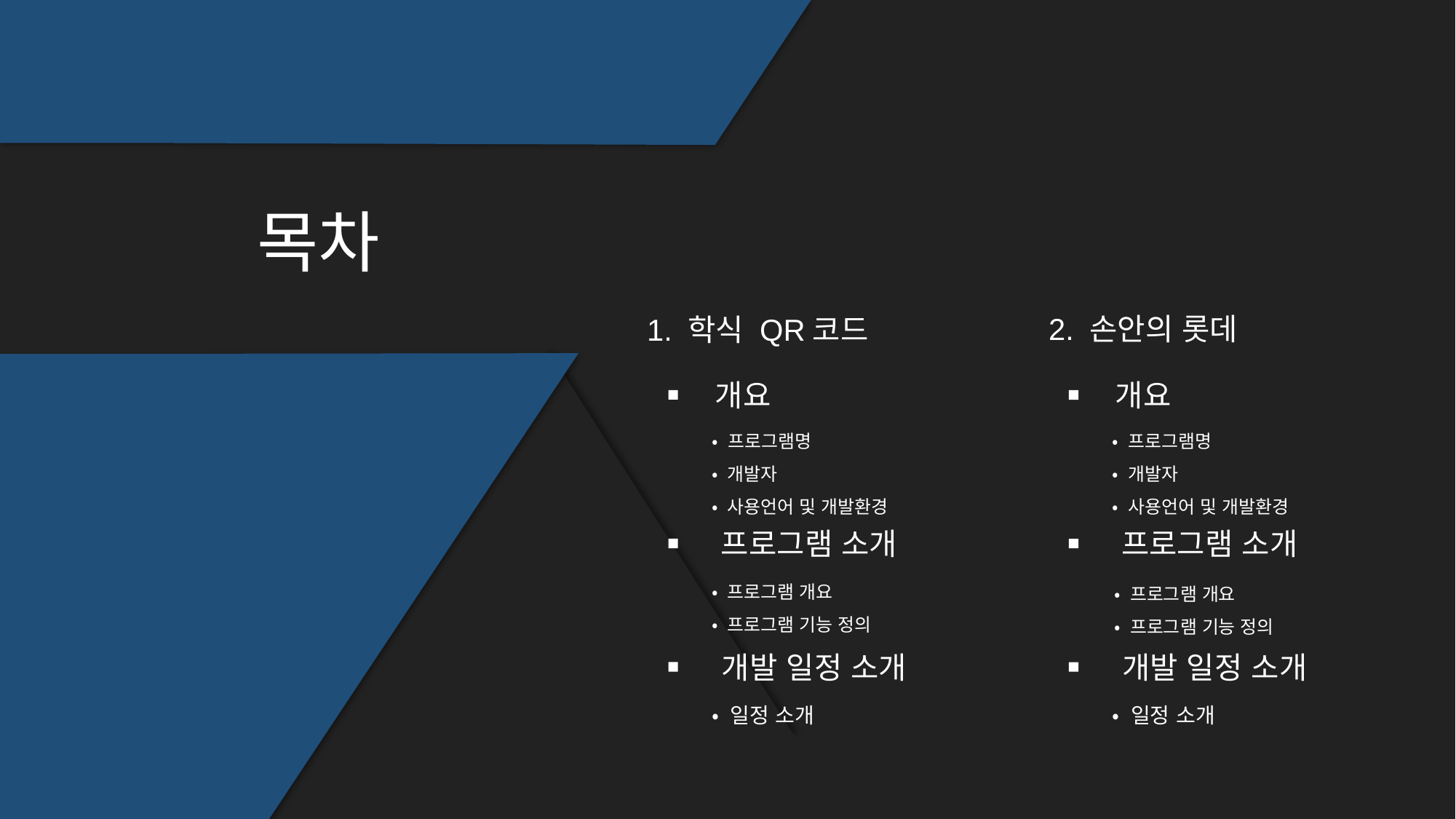

목차

2. 손안의 롯데
학식 QR코드
개요
개요

• 프로그램명
• 개발자
• 사용언어 및 개발환경

• 프로그램명
• 개발자
• 사용언어 및 개발환경

프로그램 소개
프로그램 소개

• 프로그램 개요
• 프로그램 기능 정의

개발 일정 소개
개발 일정 소개

• 일정 소개

• 일정 소개

• 프로그램 개요
• 프로그램 기능 정의